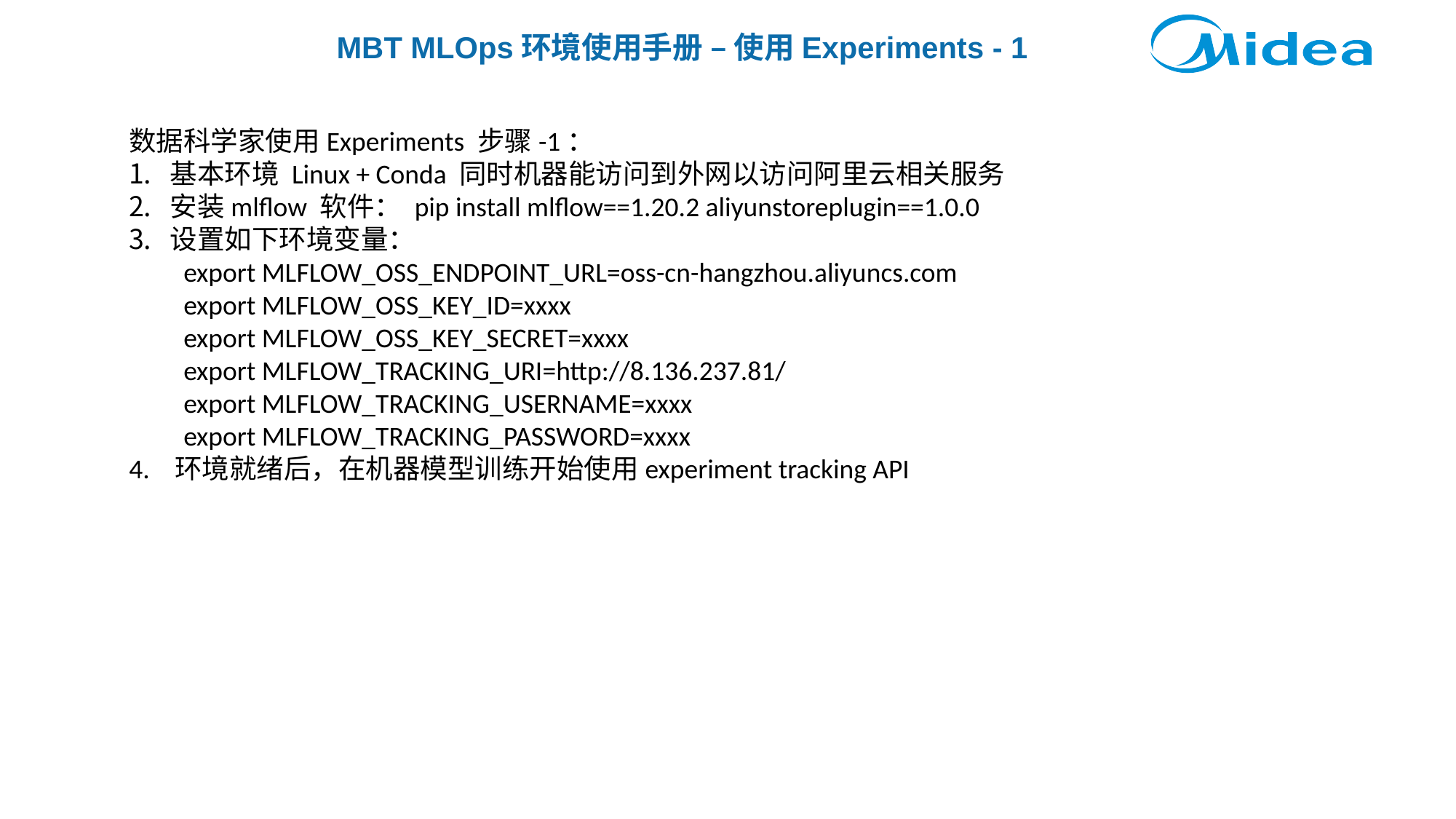

MBT MLOps环境使用手册 – 使用Experiments - 1
数据科学家使用Experiments 步骤-1：
基本环境 Linux + Conda 同时机器能访问到外网以访问阿里云相关服务
安装mlflow 软件： pip install mlflow==1.20.2 aliyunstoreplugin==1.0.0
设置如下环境变量：
export MLFLOW_OSS_ENDPOINT_URL=oss-cn-hangzhou.aliyuncs.com
export MLFLOW_OSS_KEY_ID=xxxx
export MLFLOW_OSS_KEY_SECRET=xxxx
export MLFLOW_TRACKING_URI=http://8.136.237.81/
export MLFLOW_TRACKING_USERNAME=xxxx
export MLFLOW_TRACKING_PASSWORD=xxxx
4.   环境就绪后，在机器模型训练开始使用experiment tracking API